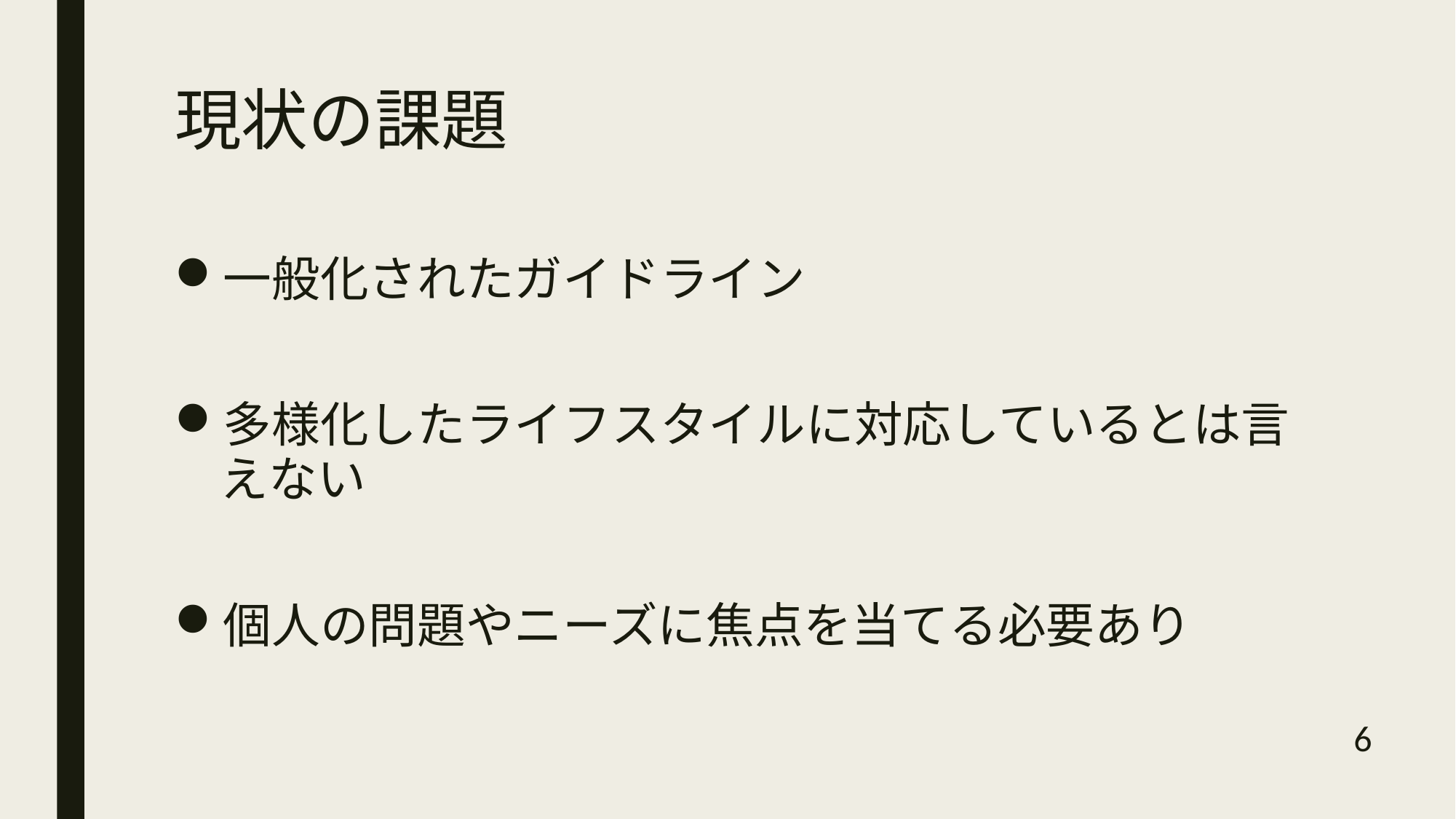

# 現状の課題
一般化されたガイドライン

多様化したライフスタイルに対応しているとは言えない

個人の問題やニーズに焦点を当てる必要あり
6